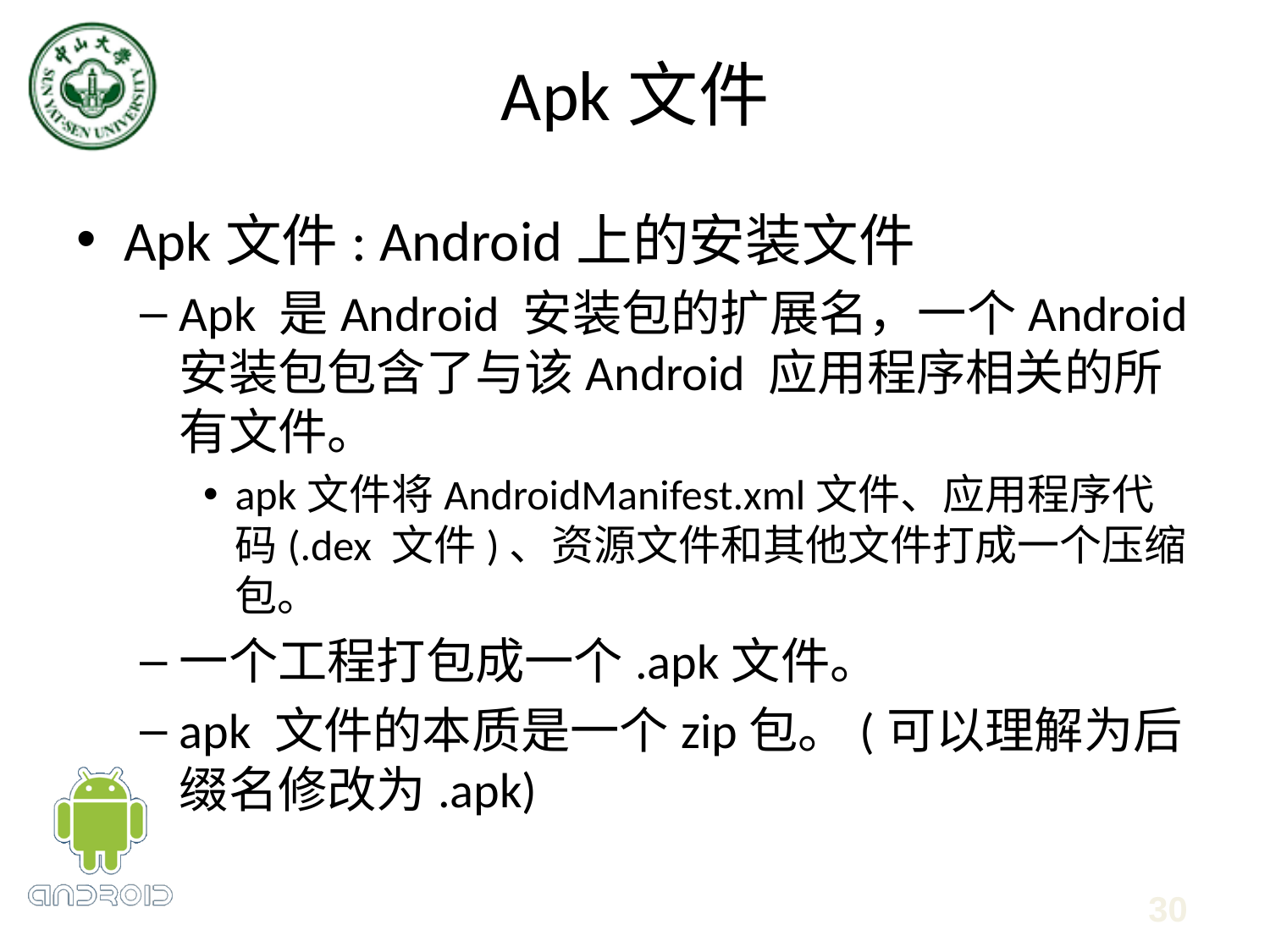

# Apk文件
Apk文件: Android上的安装文件
Apk 是Android 安装包的扩展名，一个Android 安装包包含了与该Android 应用程序相关的所有文件。
apk文件将AndroidManifest.xml文件、应用程序代码(.dex 文件)、资源文件和其他文件打成一个压缩包。
一个工程打包成一个.apk文件。
apk 文件的本质是一个zip包。(可以理解为后缀名修改为.apk)
30